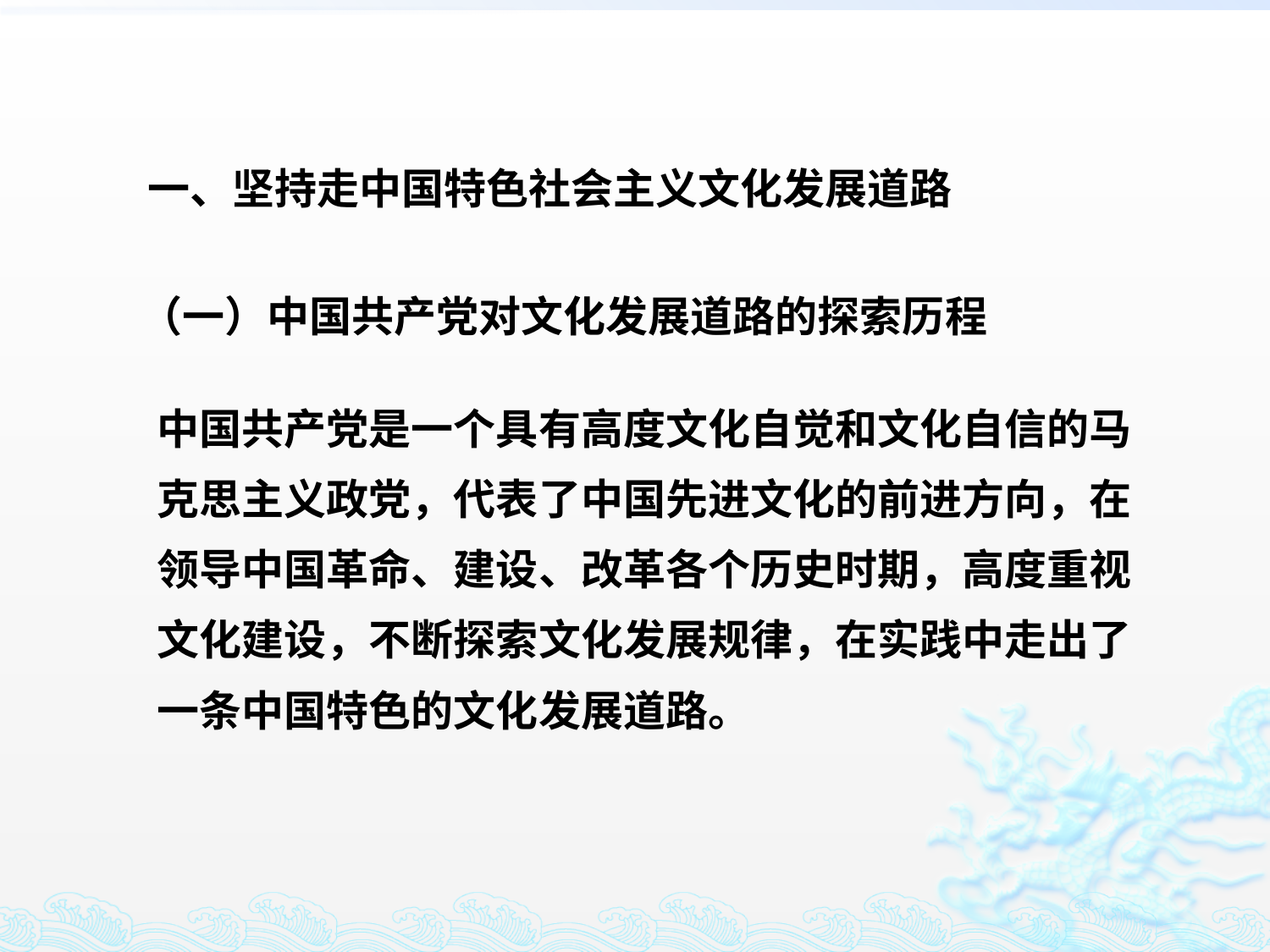

一、坚持走中国特色社会主义文化发展道路
 （一）中国共产党对文化发展道路的探索历程
中国共产党是一个具有高度文化自觉和文化自信的马克思主义政党，代表了中国先进文化的前进方向，在领导中国革命、建设、改革各个历史时期，高度重视文化建设，不断探索文化发展规律，在实践中走出了一条中国特色的文化发展道路。